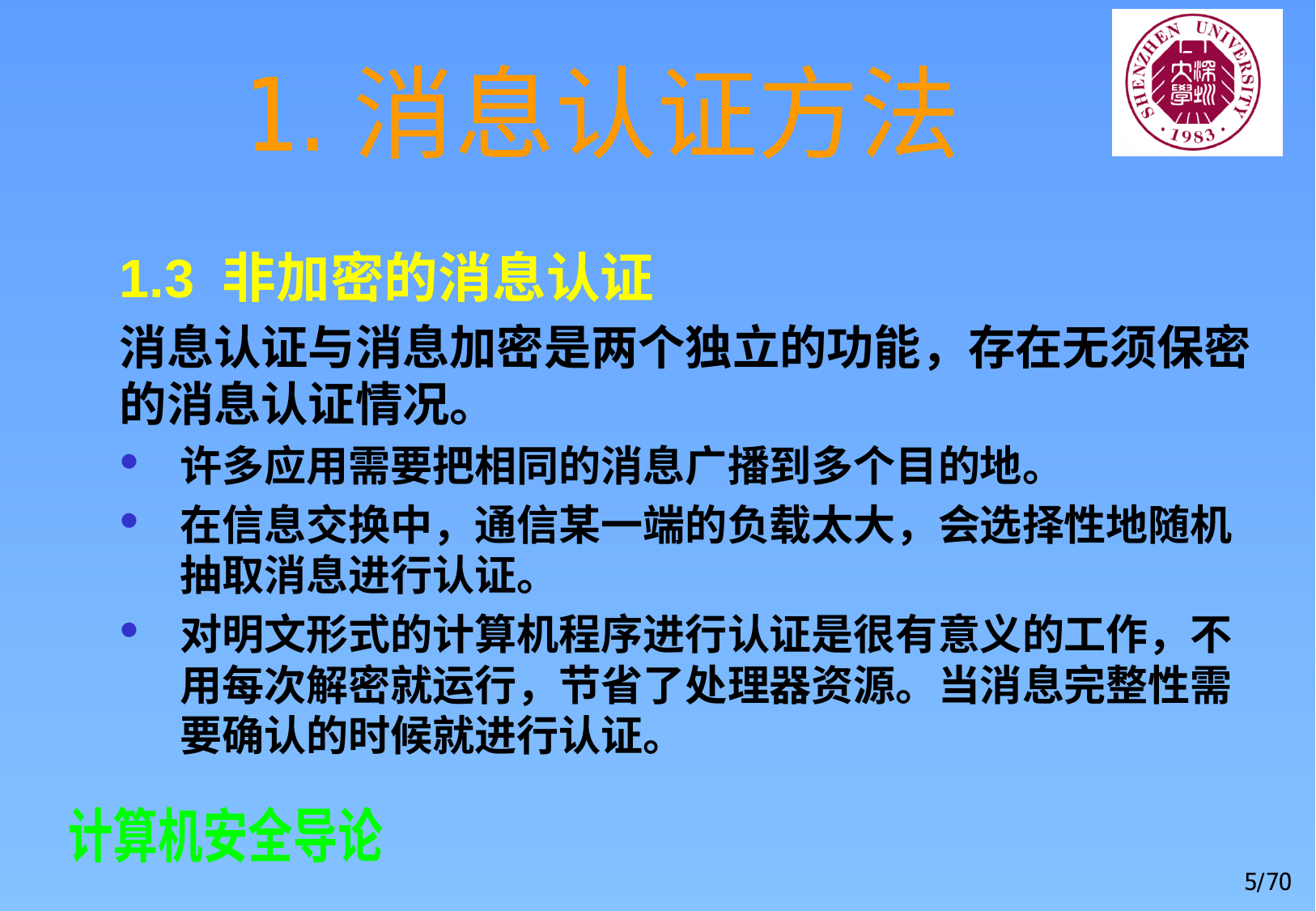

# 1.消息认证方法
1.3 非加密的消息认证
消息认证与消息加密是两个独立的功能，存在无须保密的消息认证情况。
许多应用需要把相同的消息广播到多个目的地。
在信息交换中，通信某一端的负载太大，会选择性地随机抽取消息进行认证。
对明文形式的计算机程序进行认证是很有意义的工作，不用每次解密就运行，节省了处理器资源。当消息完整性需要确认的时候就进行认证。

5/70